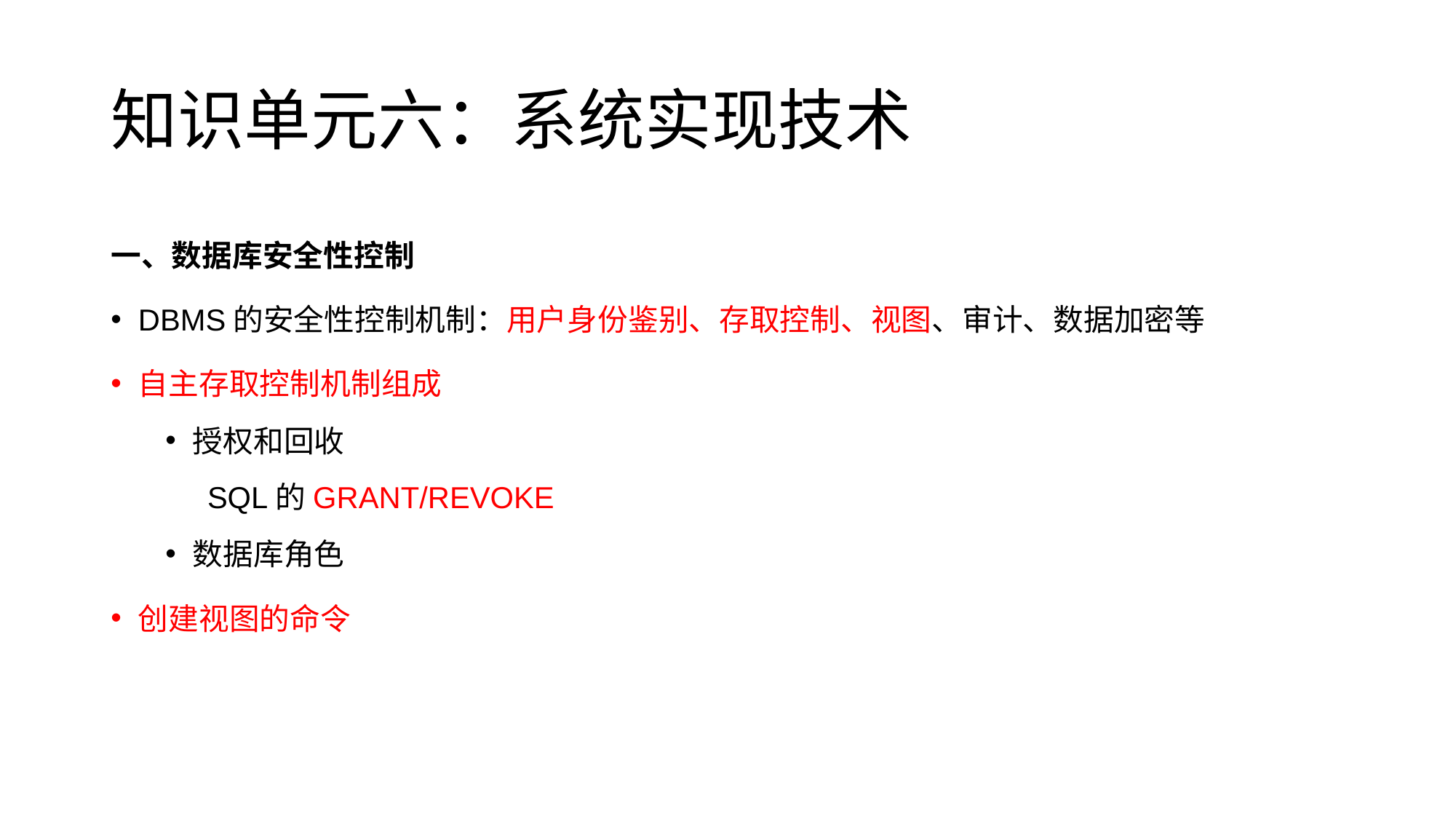

# 知识单元六：系统实现技术
一、数据库安全性控制
DBMS的安全性控制机制：用户身份鉴别、存取控制、视图、审计、数据加密等
自主存取控制机制组成
授权和回收
     SQL的GRANT/REVOKE
数据库角色
创建视图的命令